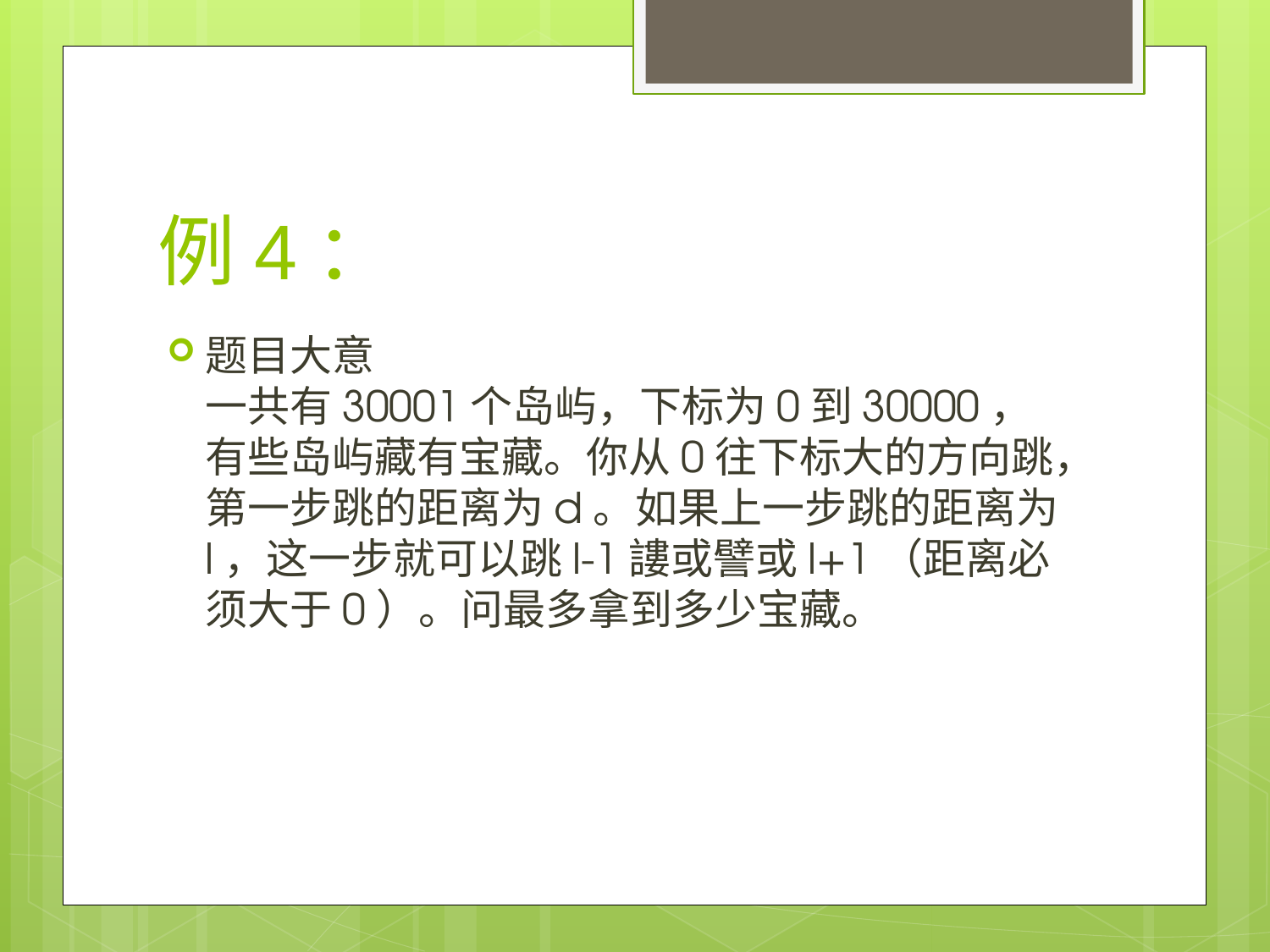

# 例4：
题目大意
一共有30001个岛屿，下标为0到30000，有些岛屿藏有宝藏。你从0往下标大的方向跳，第一步跳的距离为d。如果上一步跳的距离为l，这一步就可以跳l-1謱或譬或l+1（距离必须大于0）。问最多拿到多少宝藏。